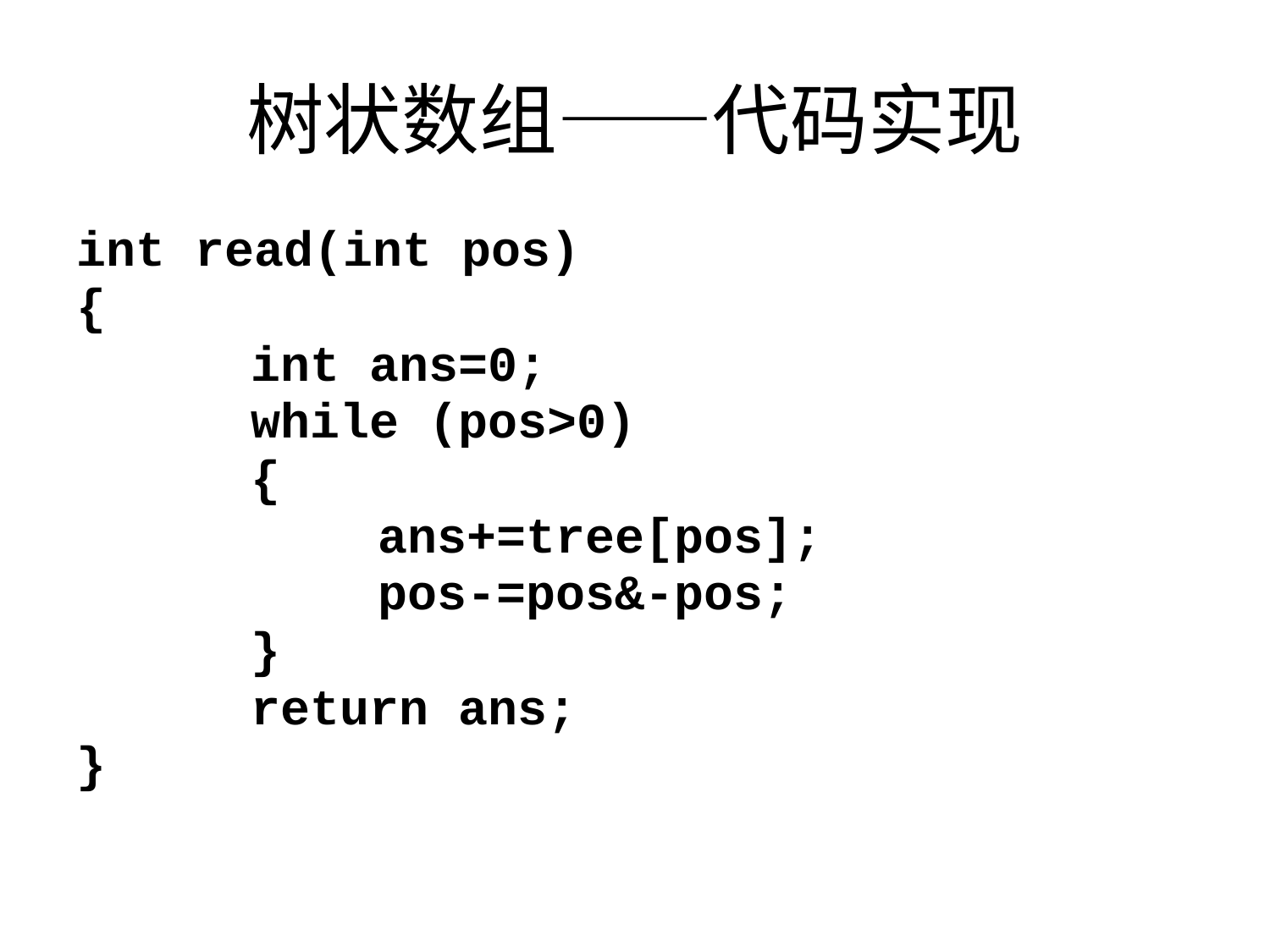

树状数组——代码实现
int read(int pos)
{
		int ans=0;
		while (pos>0)
		{
			ans+=tree[pos];
			pos-=pos&-pos;
		}
		return ans;
}